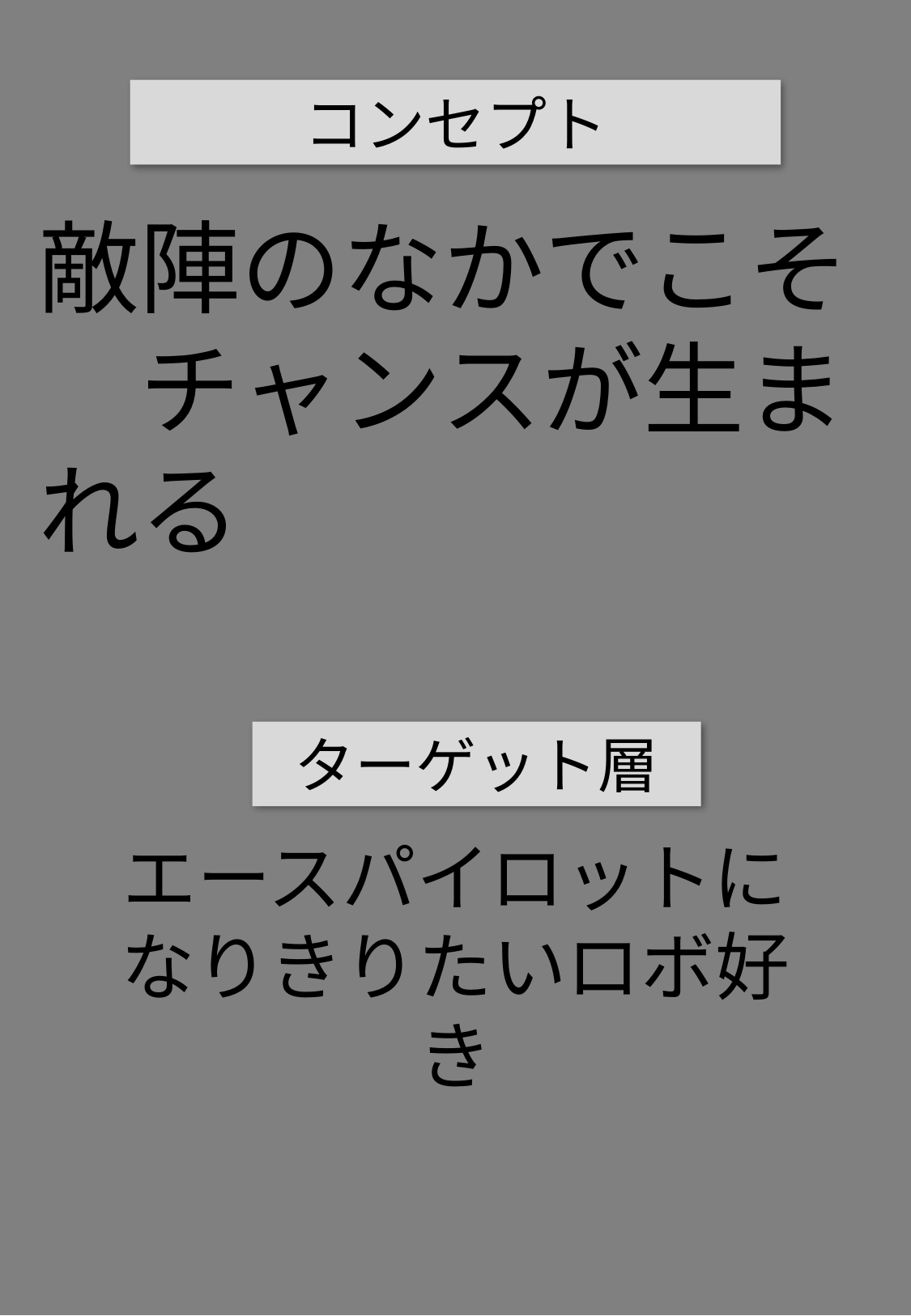

コンセプト
敵陣のなかでこそ
　チャンスが生まれる
ターゲット層
エースパイロットに
なりきりたいロボ好き